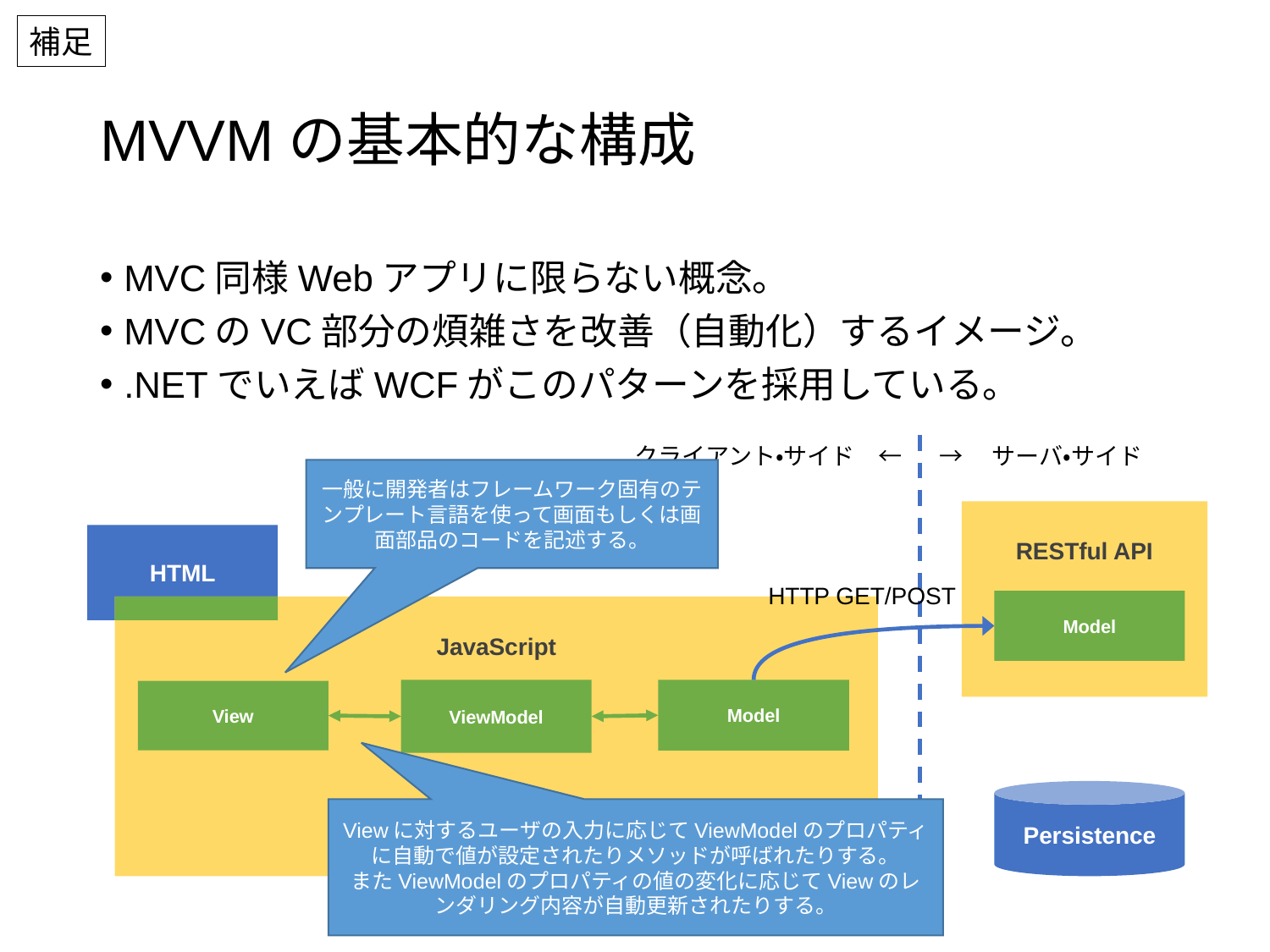

補足
# MVVMの基本的な構成
MVC同様Webアプリに限らない概念。
MVCのVC部分の煩雑さを改善（自動化）するイメージ。
.NETでいえばWCFがこのパターンを採用している。
クライアント・サイド　←
→　サーバ・サイド
一般に開発者はフレームワーク固有のテンプレート言語を使って画面もしくは画面部品のコードを記述する。
RESTful API
HTML
HTTP GET/POST
Model
JavaScript

ViewModel
Model
View
Persistence
Viewに対するユーザの入力に応じてViewModelのプロパティに自動で値が設定されたりメソッドが呼ばれたりする。
またViewModelのプロパティの値の変化に応じてViewのレンダリング内容が自動更新されたりする。